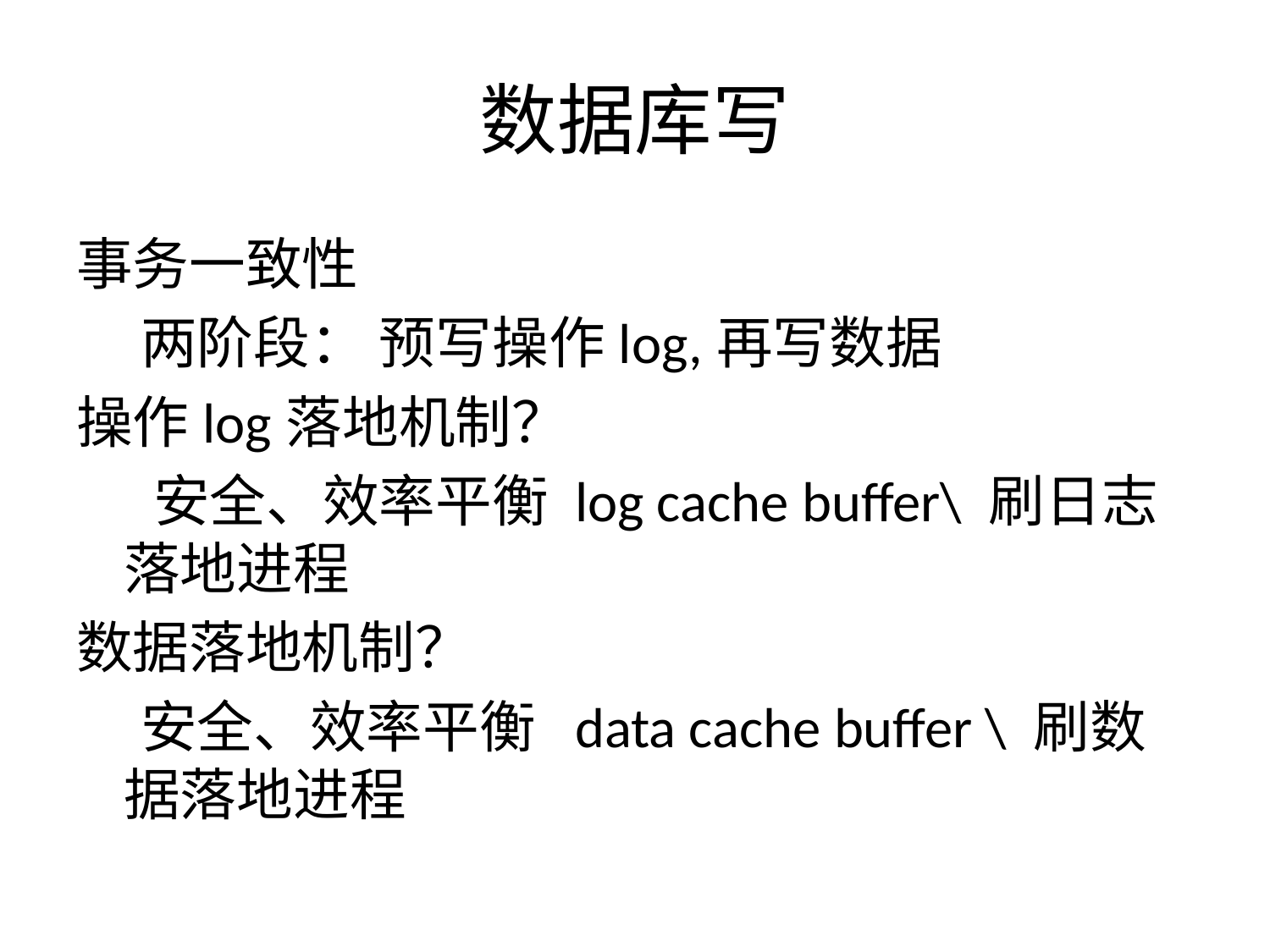

# 数据库写
事务一致性
    两阶段： 预写操作log,再写数据
操作log落地机制？
     安全、效率平衡 log cache buffer\ 刷日志落地进程
数据落地机制？
    安全、效率平衡  data cache buffer \ 刷数据落地进程